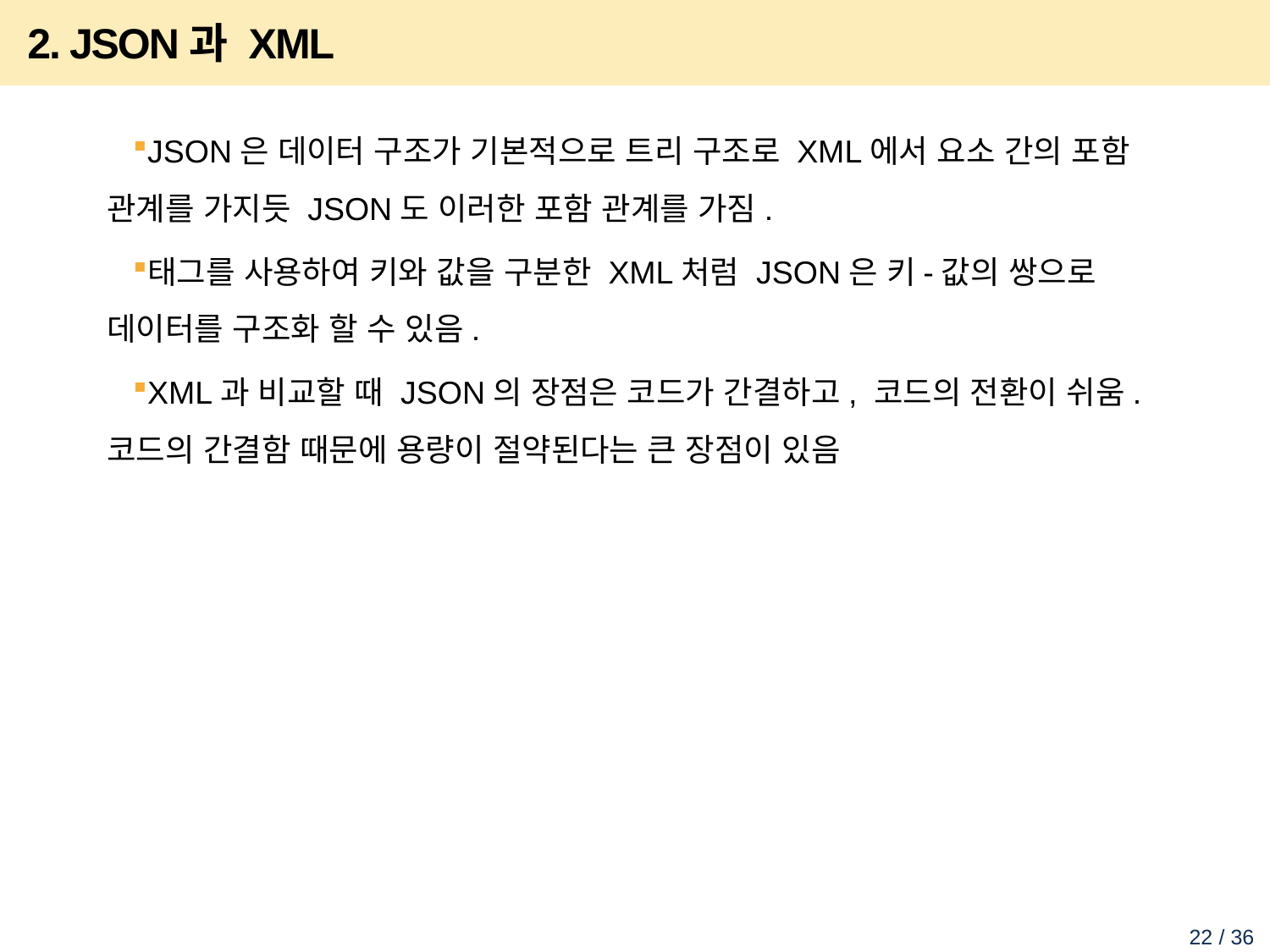

# 2. JSON과 XML
JSON은 데이터 구조가 기본적으로 트리 구조로 XML에서 요소 간의 포함 관계를 가지듯 JSON도 이러한 포함 관계를 가짐.
태그를 사용하여 키와 값을 구분한 XML처럼 JSON은 키-값의 쌍으로 데이터를 구조화 할 수 있음.
XML과 비교할 때 JSON의 장점은 코드가 간결하고, 코드의 전환이 쉬움. 코드의 간결함 때문에 용량이 절약된다는 큰 장점이 있음